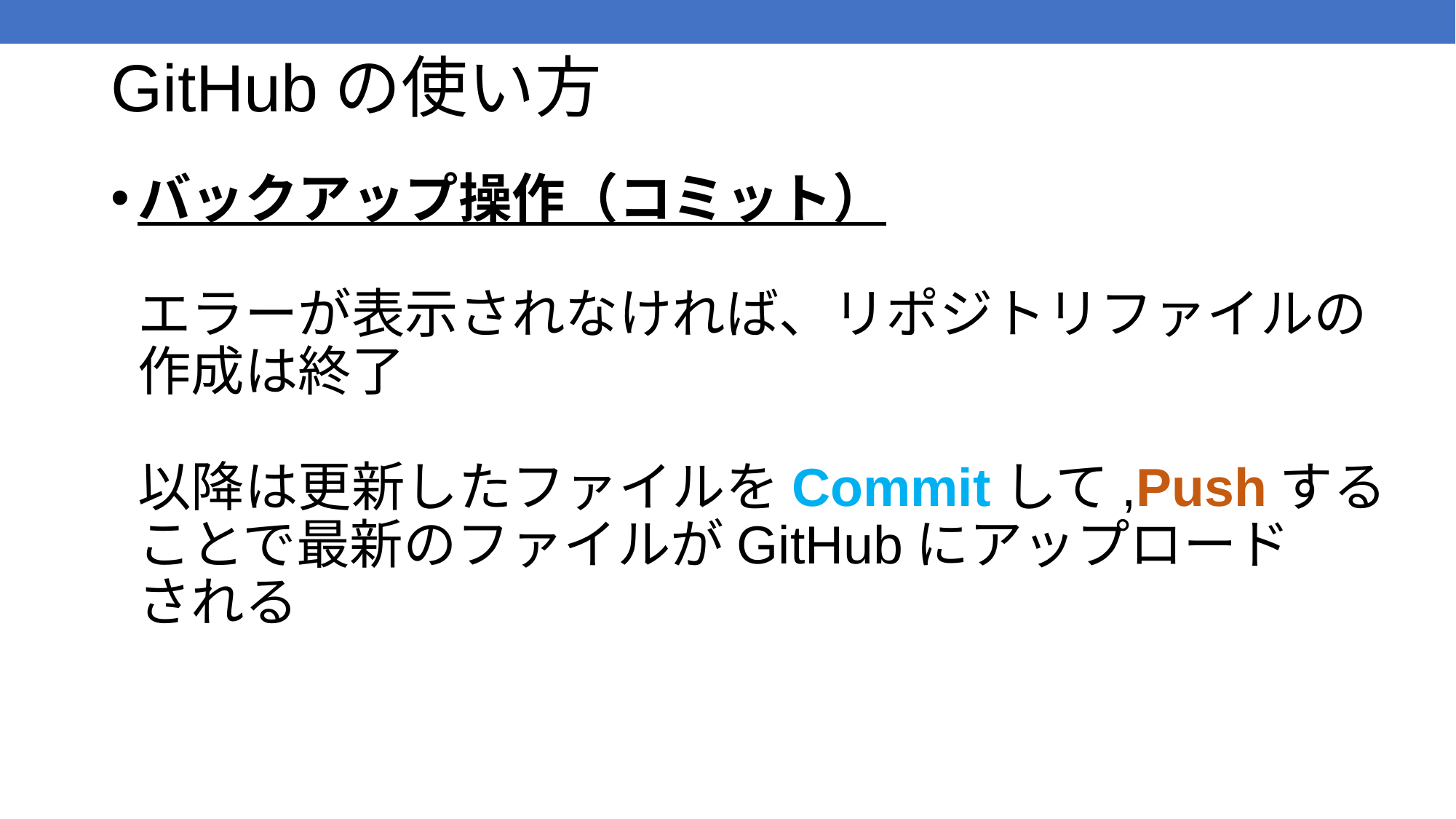

# GitHubの使い方
バックアップ操作（コミット）
エラーが表示されなければ、リポジトリファイルの
作成は終了
以降は更新したファイルをCommitして,Pushする
ことで最新のファイルがGitHubにアップロード
される